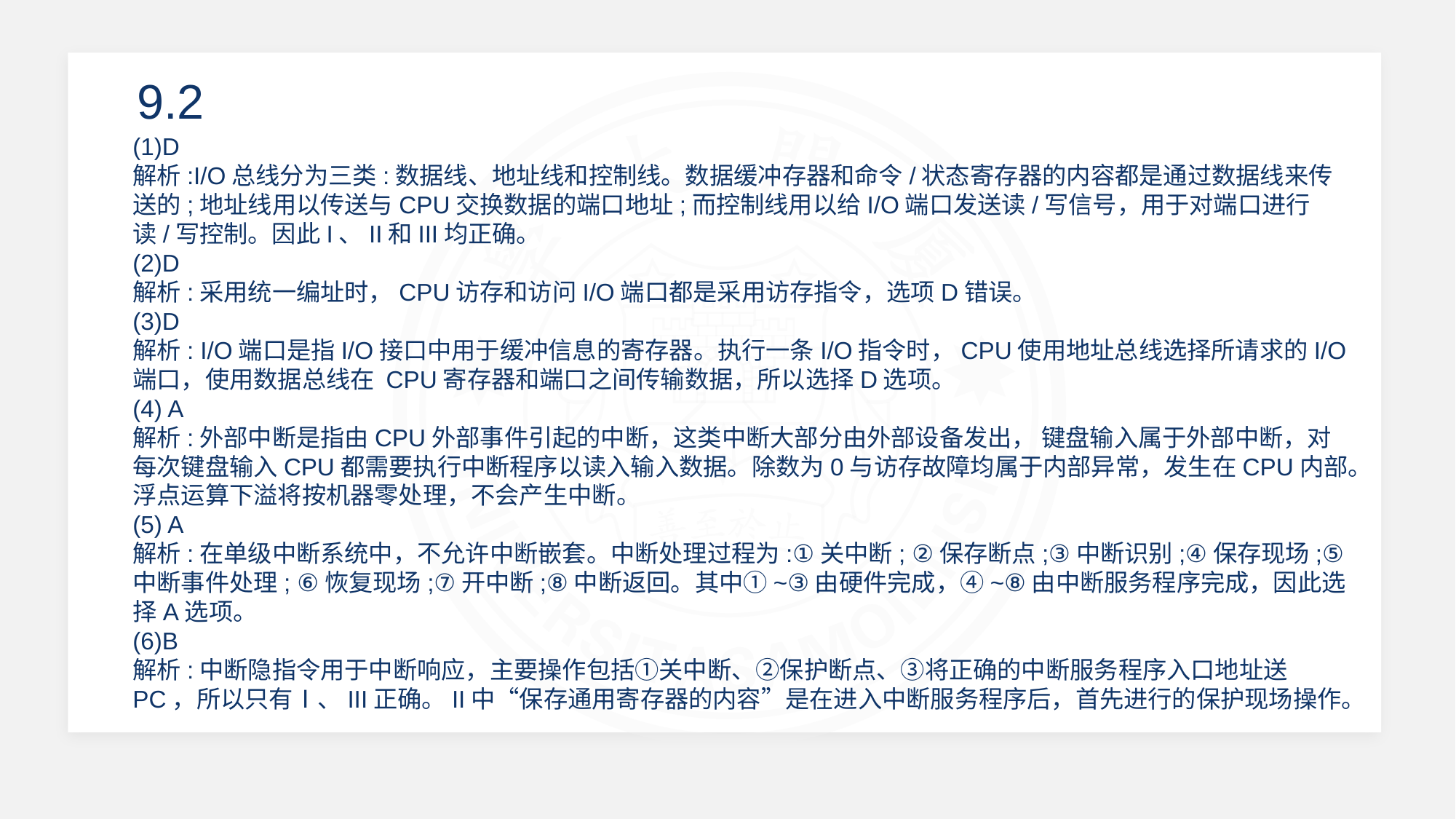

9.2

(1)D
解析:I/O总线分为三类:数据线、地址线和控制线。数据缓冲存器和命令/状态寄存器的内容都是通过数据线来传送的;地址线用以传送与CPU交换数据的端口地址;而控制线用以给I/O端口发送读/写信号，用于对端口进行读/写控制。因此I、II和III均正确。
(2)D
解析:采用统一编址时，CPU访存和访问I/O端口都是采用访存指令，选项D错误。
(3)D
解析: I/O端口是指I/O接口中用于缓冲信息的寄存器。执行一条I/O指令时，CPU使用地址总线选择所请求的I/O端口，使用数据总线在 CPU寄存器和端口之间传输数据，所以选择D选项。
(4) A
解析:外部中断是指由CPU外部事件引起的中断，这类中断大部分由外部设备发出， 键盘输入属于外部中断，对每次键盘输入CPU都需要执行中断程序以读入输入数据。除数为0与访存故障均属于内部异常，发生在CPU内部。浮点运算下溢将按机器零处理，不会产生中断。
(5) A
解析:在单级中断系统中，不允许中断嵌套。中断处理过程为:①关中断; ②保存断点;③中断识别;④保存现场;⑤中断事件处理; ⑥恢复现场;⑦开中断;⑧中断返回。其中①~③由硬件完成，④~⑧由中断服务程序完成，因此选择A选项。
(6)B
解析:中断隐指令用于中断响应，主要操作包括①关中断、②保护断点、③将正确的中断服务程序入口地址送PC，所以只有Ⅰ、III正确。II中“保存通用寄存器的内容”是在进入中断服务程序后，首先进行的保护现场操作。